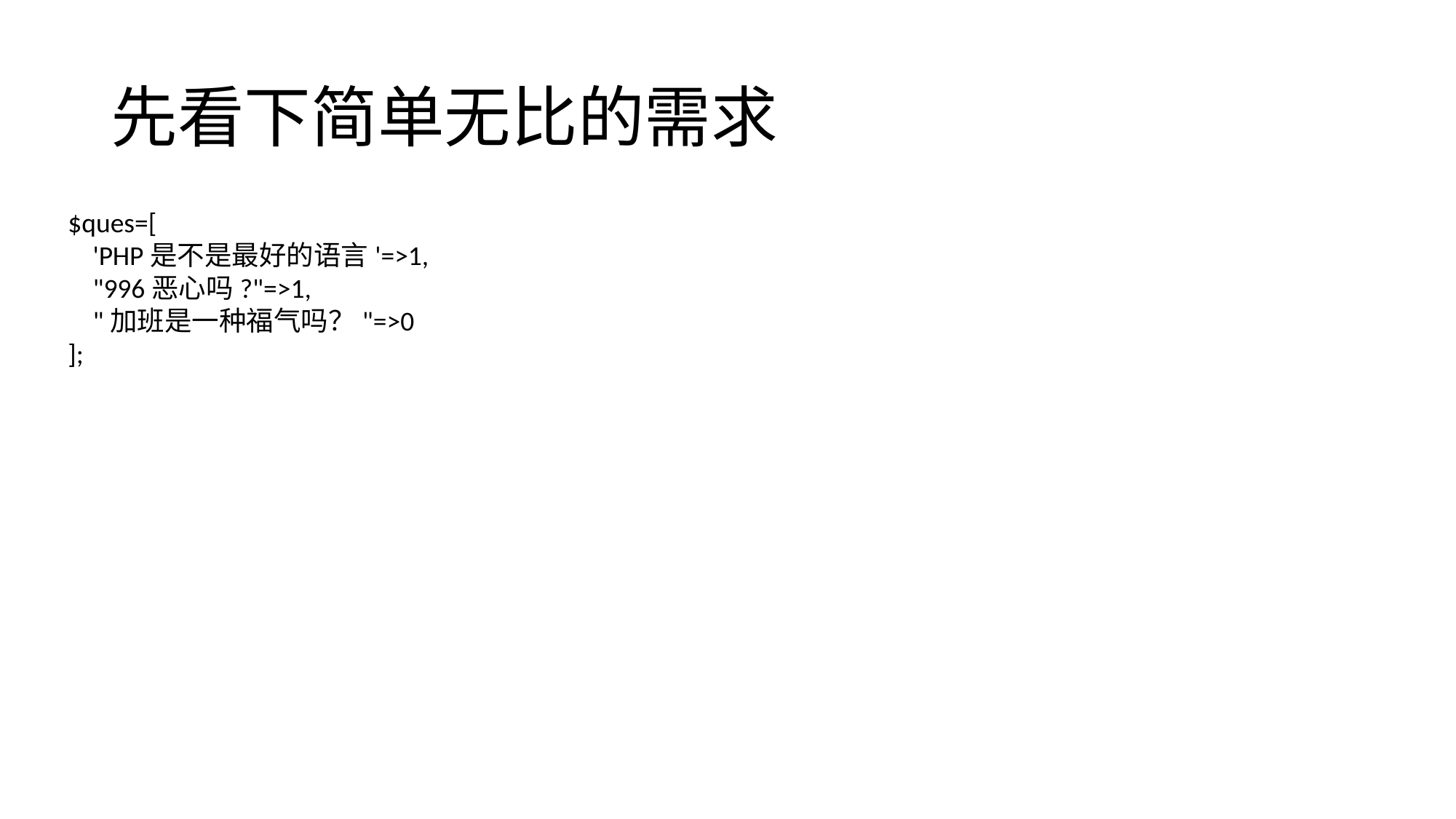

# 先看下简单无比的需求
$ques=[
    'PHP是不是最好的语言'=>1,
    "996恶心吗?"=>1,
    "加班是一种福气吗？"=>0
];